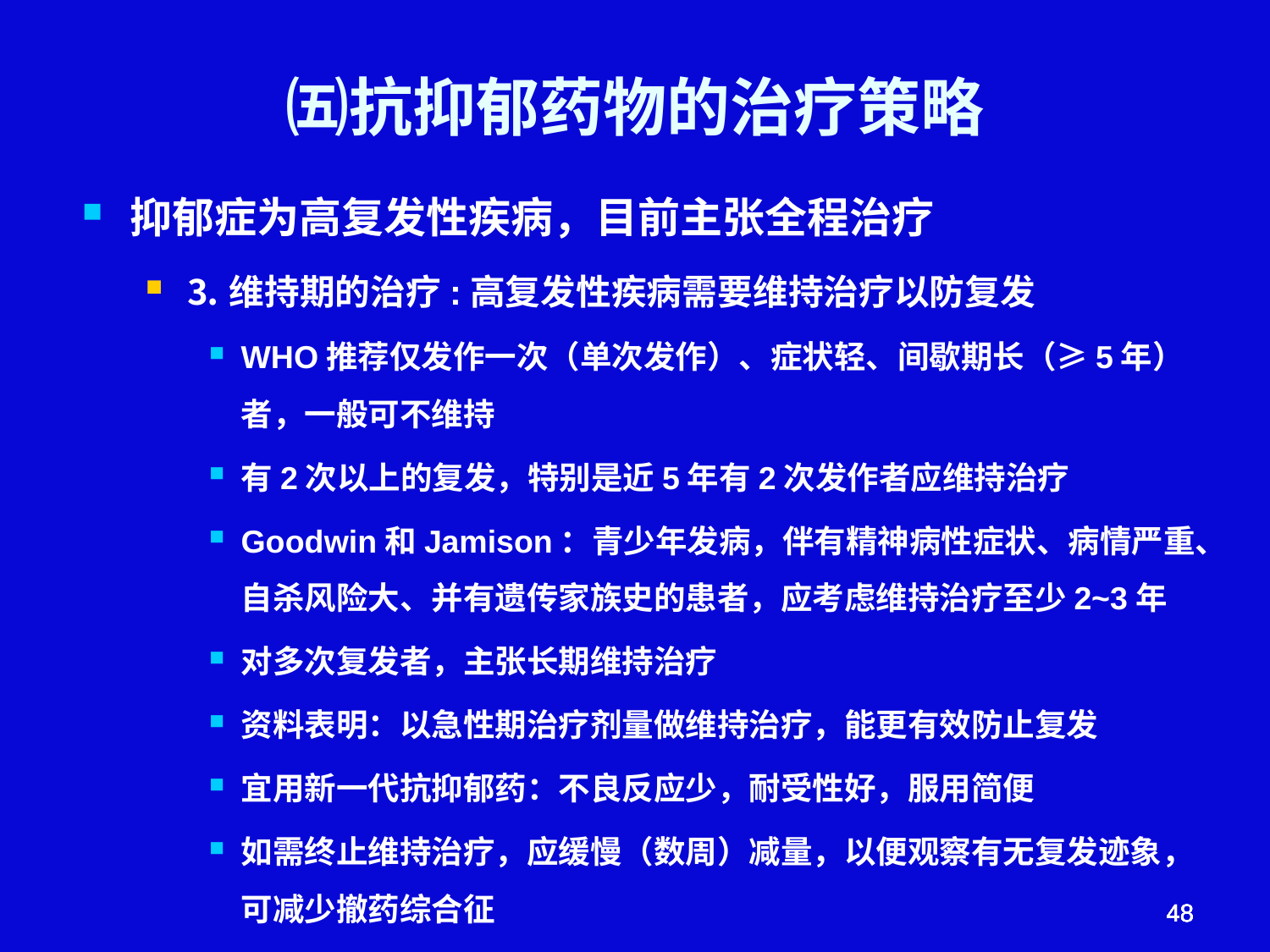

# ㈤抗抑郁药物的治疗策略
抑郁症为高复发性疾病，目前主张全程治疗
⒊维持期的治疗:高复发性疾病需要维持治疗以防复发
WHO推荐仅发作一次（单次发作）、症状轻、间歇期长（≥5年）者，一般可不维持
有2次以上的复发，特别是近5年有2次发作者应维持治疗
Goodwin和Jamison：青少年发病，伴有精神病性症状、病情严重、自杀风险大、并有遗传家族史的患者，应考虑维持治疗至少2~3年
对多次复发者，主张长期维持治疗
资料表明：以急性期治疗剂量做维持治疗，能更有效防止复发
宜用新一代抗抑郁药：不良反应少，耐受性好，服用简便
如需终止维持治疗，应缓慢（数周）减量，以便观察有无复发迹象，可减少撤药综合征
48
48
48
48
48
48